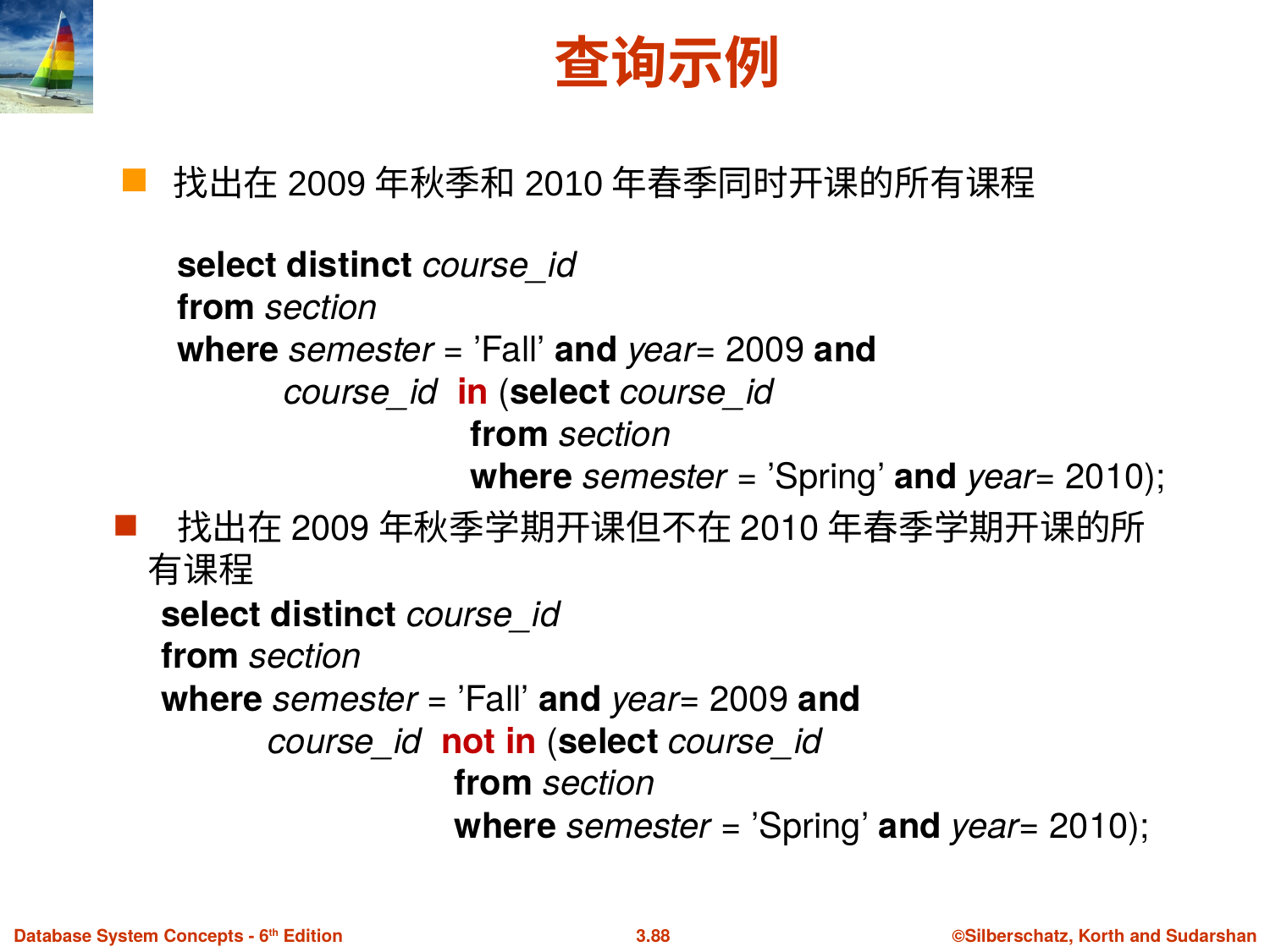

# 查询示例
找出在2009年秋季和2010年春季同时开课的所有课程
select distinct course_id
from section
where semester = ’Fall’ and year= 2009 and
           course_id  in (select course_id
                                 from section
                                 where semester = ’Spring’ and year= 2010);
   找出在2009年秋季学期开课但不在2010年春季学期开课的所有课程
select distinct course_id
from section
where semester = ’Fall’ and year= 2009 and
           course_id  not in (select course_id
                                 from section
                                 where semester = ’Spring’ and year= 2010);